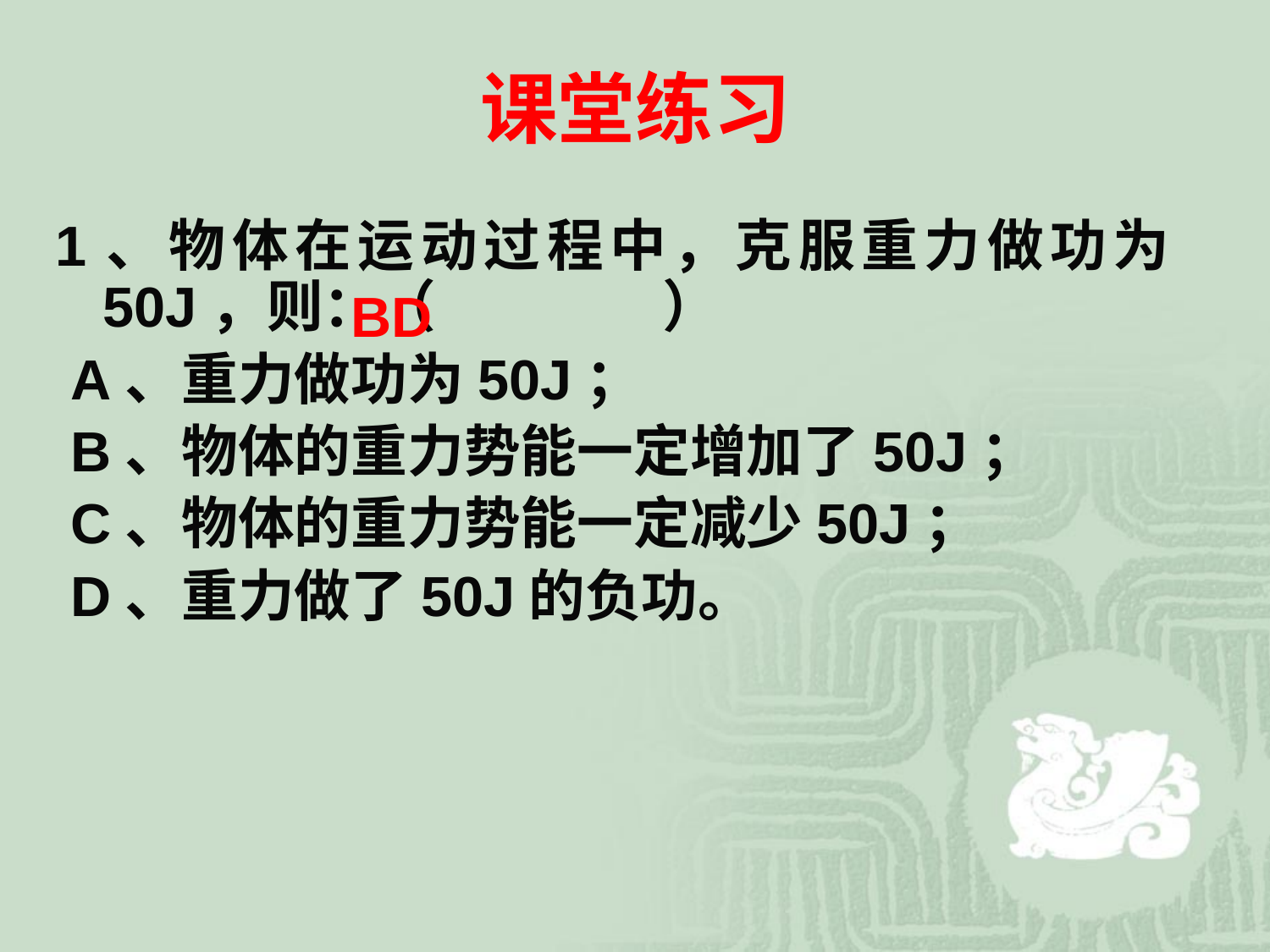

# 课堂练习
1、物体在运动过程中，克服重力做功为50J，则：（　　　　）
 A、重力做功为50J；
 B、物体的重力势能一定增加了50J；
 C、物体的重力势能一定减少50J；
 D、重力做了50J的负功。
BD